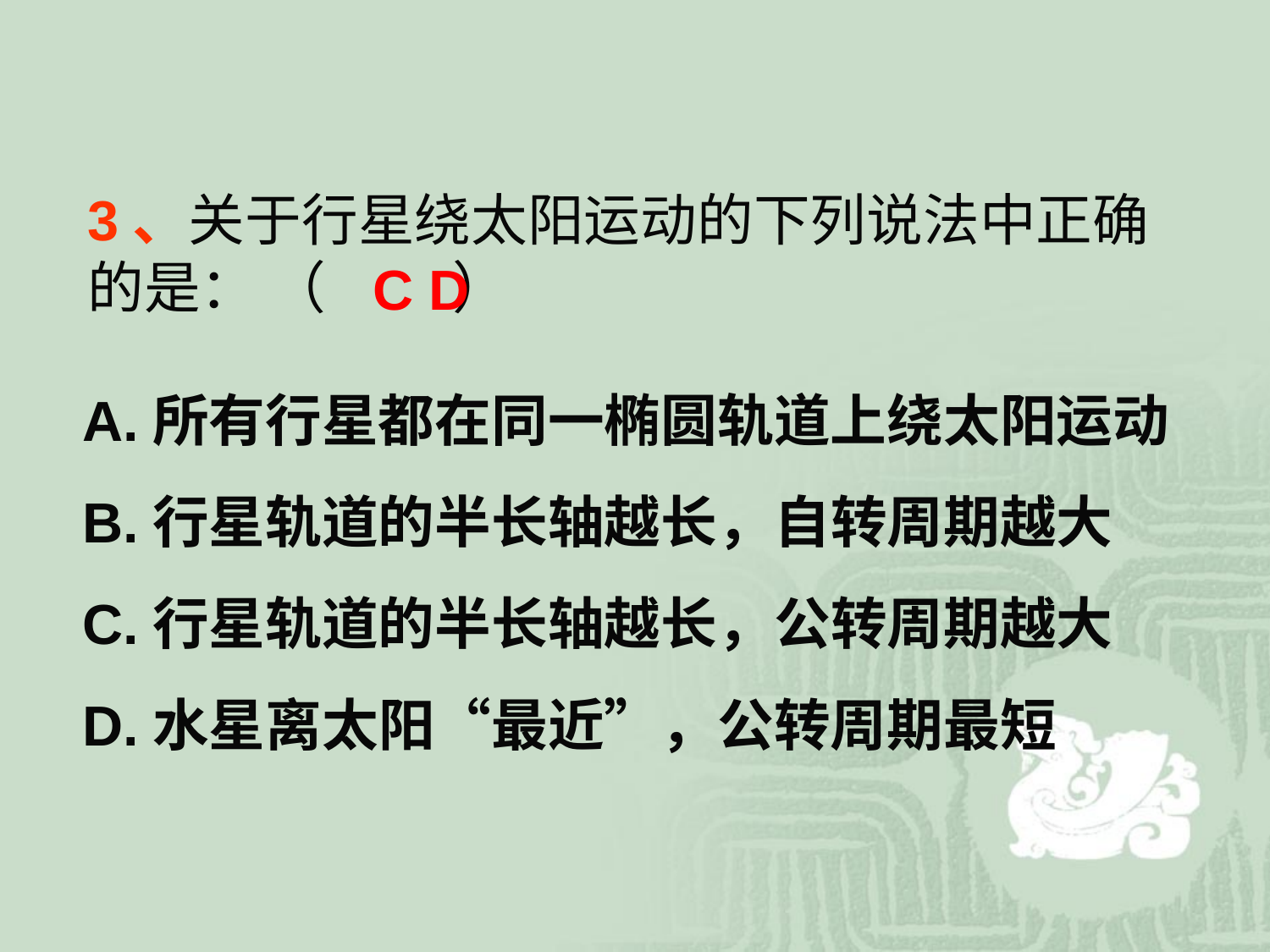

3、关于行星绕太阳运动的下列说法中正确的是： （          ）
C D
A.所有行星都在同一椭圆轨道上绕太阳运动
B.行星轨道的半长轴越长，自转周期越大
C.行星轨道的半长轴越长，公转周期越大
D.水星离太阳“最近”，公转周期最短